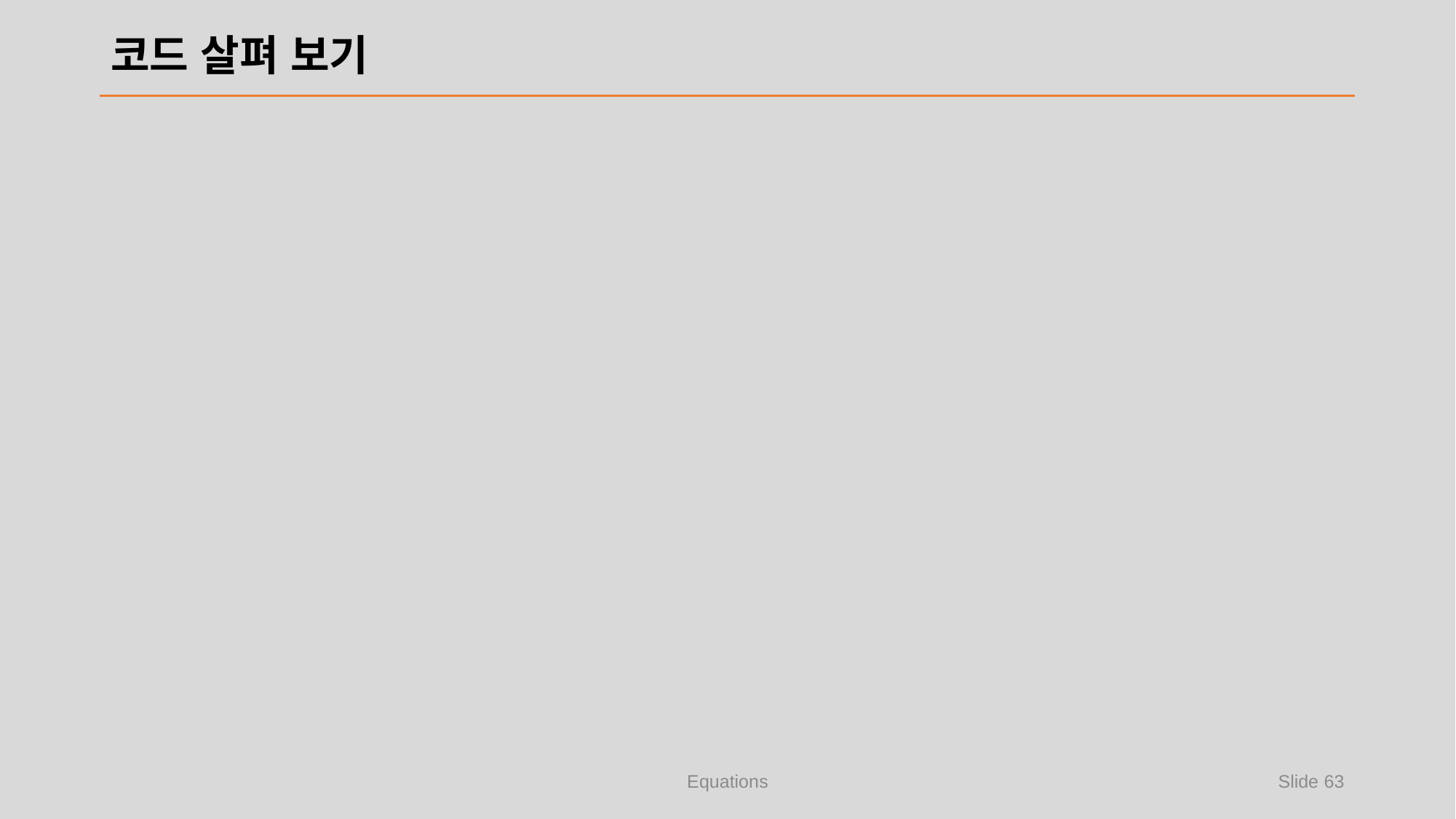

# 코드 살펴 보기

Equations
Slide 63